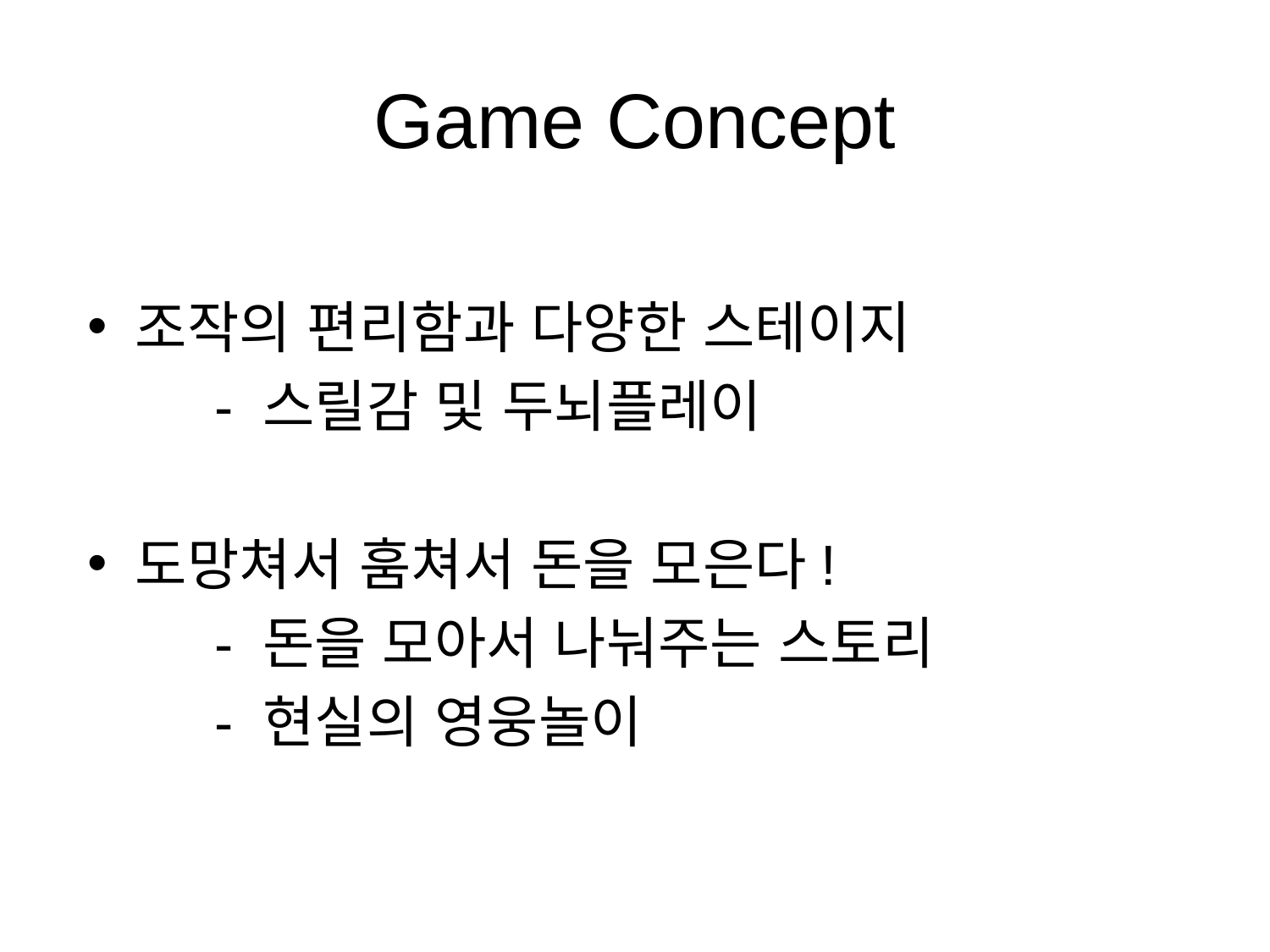

# Game Concept

조작의 편리함과 다양한 스테이지
	- 스릴감 및 두뇌플레이

도망쳐서 훔쳐서 돈을 모은다!
	- 돈을 모아서 나눠주는 스토리
	- 현실의 영웅놀이